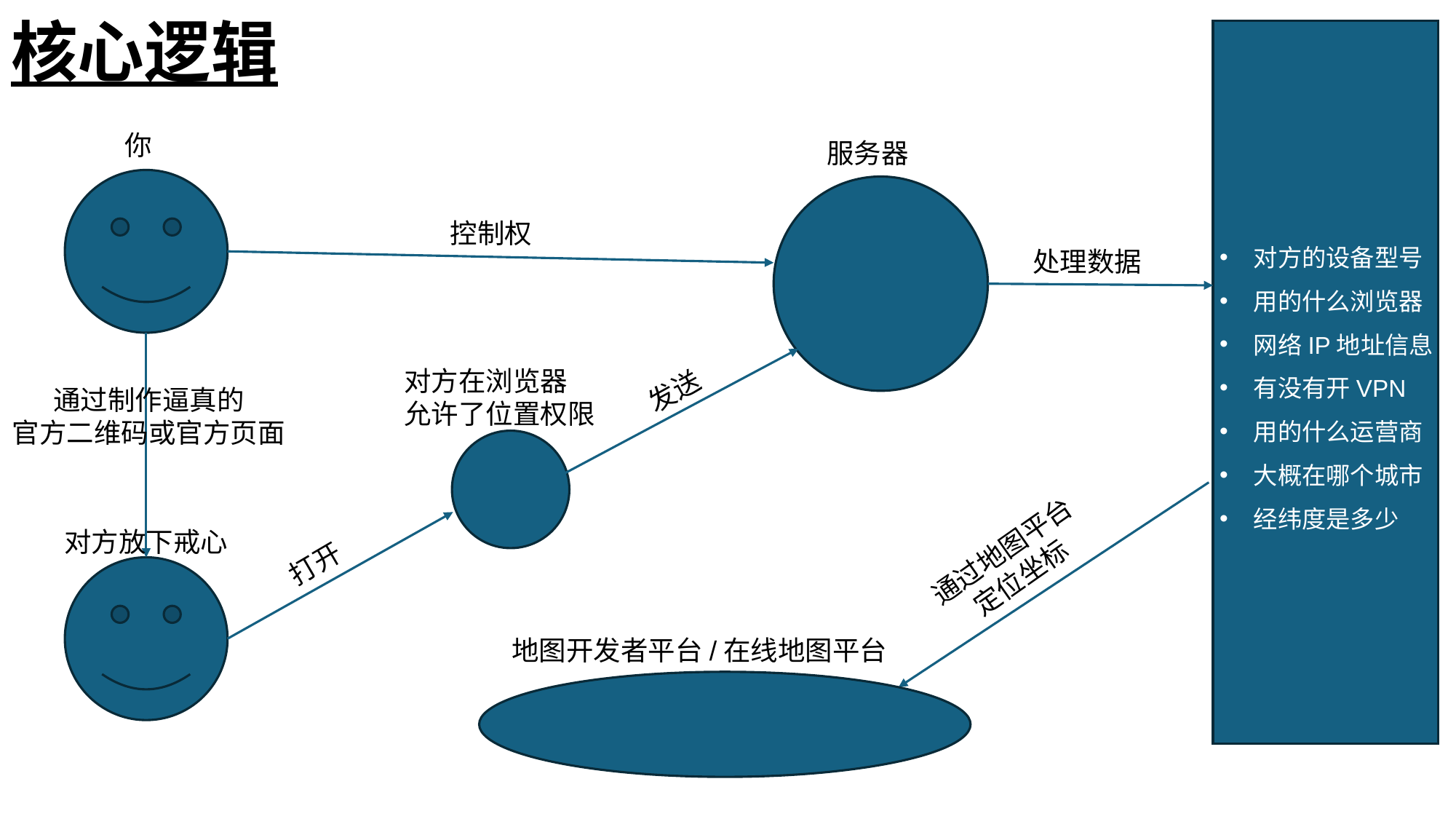

# 核心逻辑

你
服务器

控制权
对方的设备型号
用的什么浏览器
网络IP地址信息
有没有开VPN
用的什么运营商
大概在哪个城市
经纬度是多少
处理数据
对方在浏览器
允许了位置权限
发送
通过制作逼真的
官方二维码或官方页面

打开
对方放下戒心
通过地图平台
定位坐标

地图开发者平台/在线地图平台